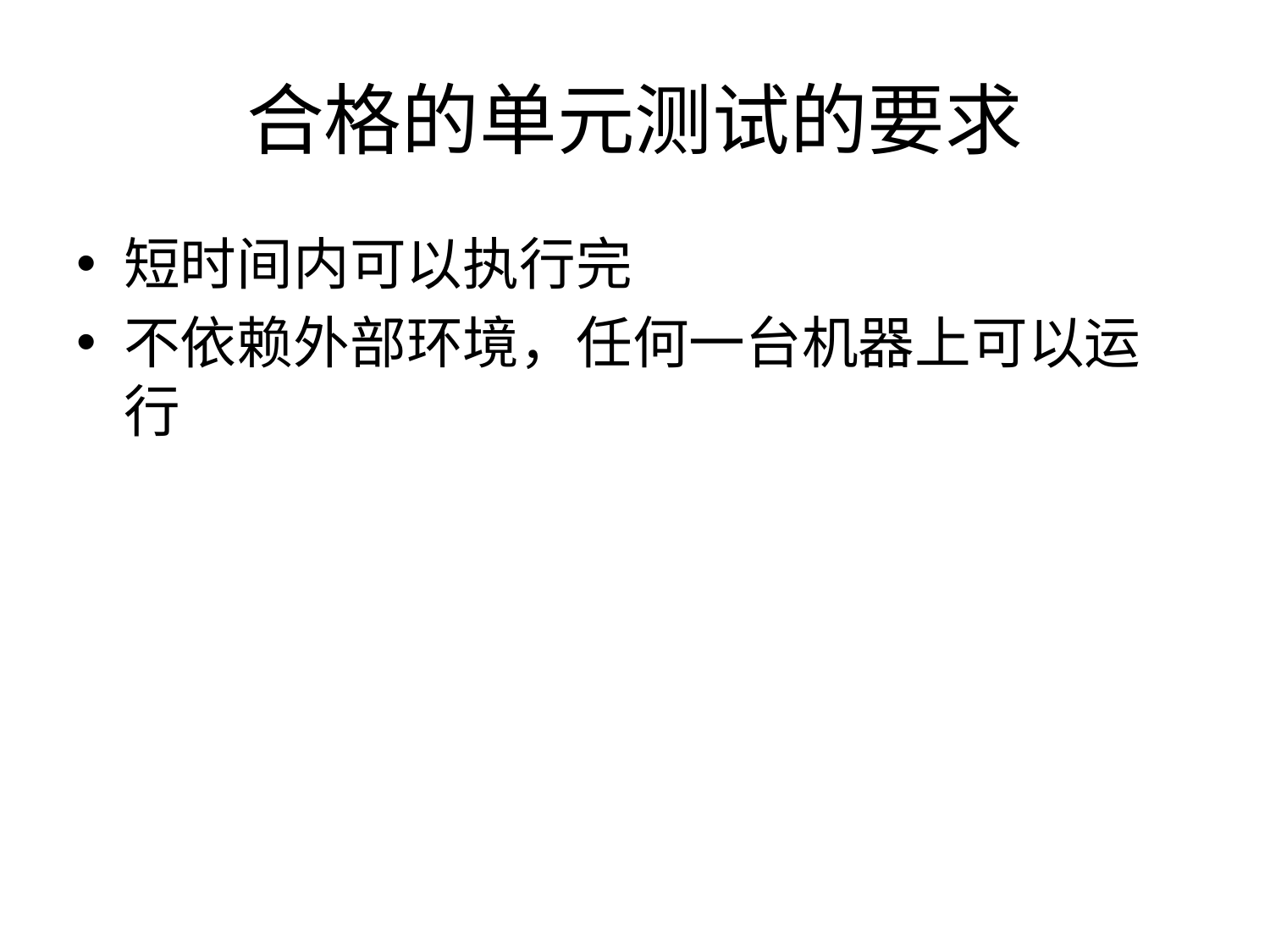

# 合格的单元测试的要求
短时间内可以执行完
不依赖外部环境，任何一台机器上可以运行